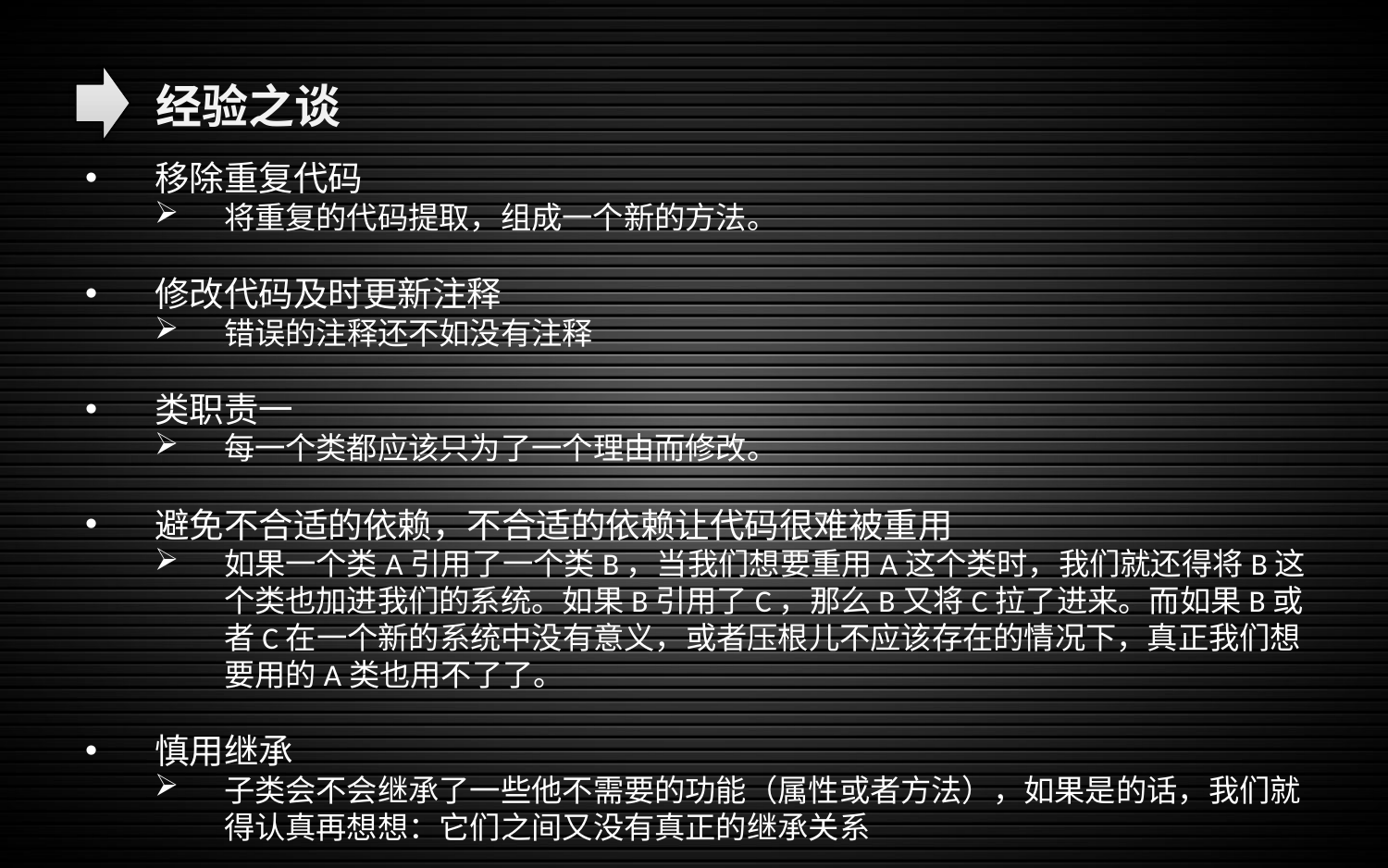

经验之谈
移除重复代码
将重复的代码提取，组成一个新的方法。

修改代码及时更新注释
错误的注释还不如没有注释

类职责一
每一个类都应该只为了一个理由而修改。

避免不合适的依赖，不合适的依赖让代码很难被重用
如果一个类A引用了一个类B，当我们想要重用A这个类时，我们就还得将B这个类也加进我们的系统。如果B引用了C，那么B又将C拉了进来。而如果B或者C在一个新的系统中没有意义，或者压根儿不应该存在的情况下，真正我们想要用的A类也用不了了。

慎用继承
子类会不会继承了一些他不需要的功能（属性或者方法），如果是的话，我们就得认真再想想：它们之间又没有真正的继承关系